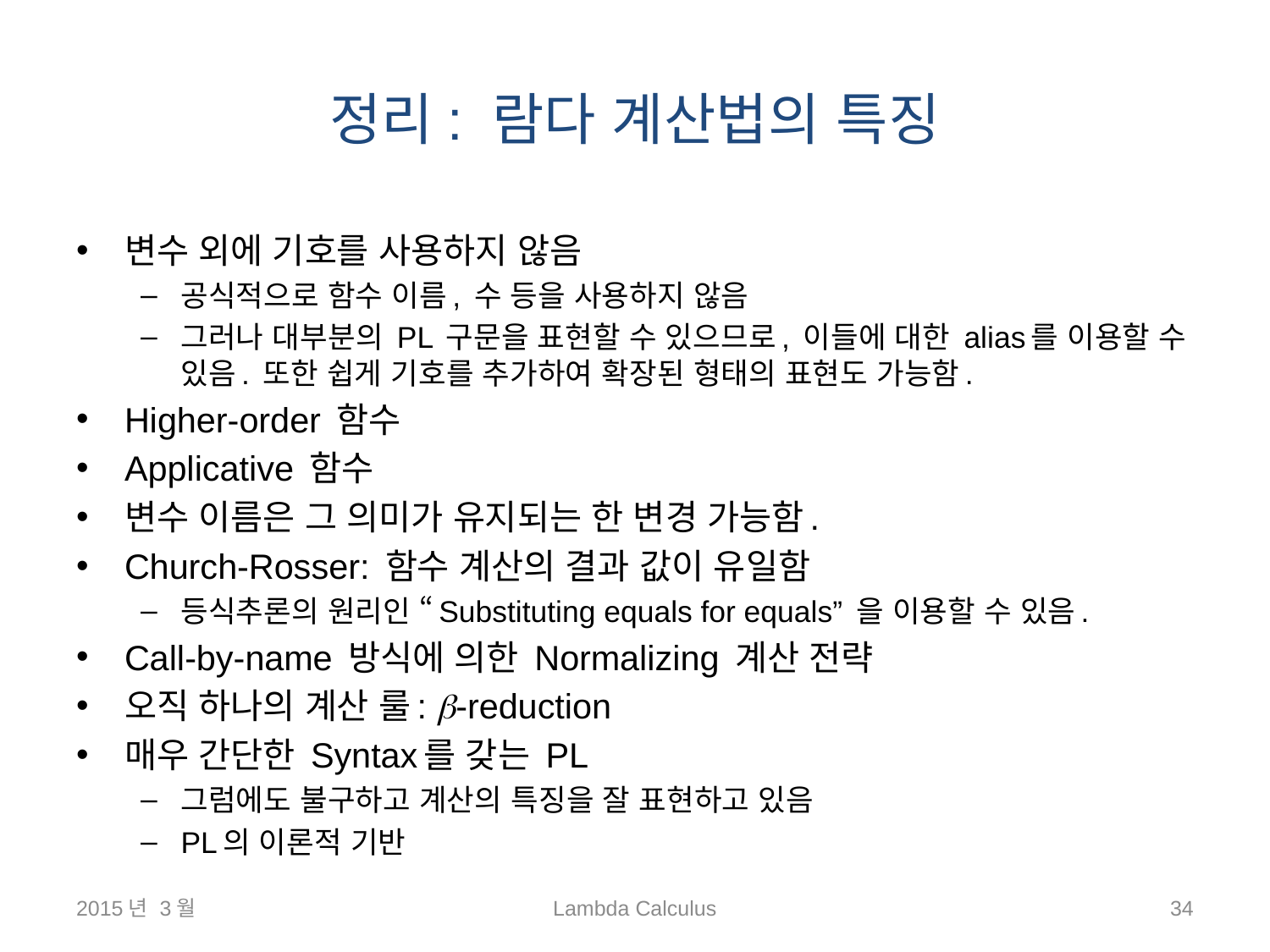

# 정리: 람다 계산법의 특징
변수 외에 기호를 사용하지 않음
공식적으로 함수 이름, 수 등을 사용하지 않음
그러나 대부분의 PL 구문을 표현할 수 있으므로, 이들에 대한 alias를 이용할 수 있음. 또한 쉽게 기호를 추가하여 확장된 형태의 표현도 가능함.
Higher-order 함수
Applicative 함수
변수 이름은 그 의미가 유지되는 한 변경 가능함.
Church-Rosser: 함수 계산의 결과 값이 유일함
등식추론의 원리인 “Substituting equals for equals” 을 이용할 수 있음.
Call-by-name 방식에 의한 Normalizing 계산 전략
오직 하나의 계산 룰: β-reduction
매우 간단한 Syntax를 갖는 PL
그럼에도 불구하고 계산의 특징을 잘 표현하고 있음
PL의 이론적 기반
2015년 3월
Lambda Calculus
34